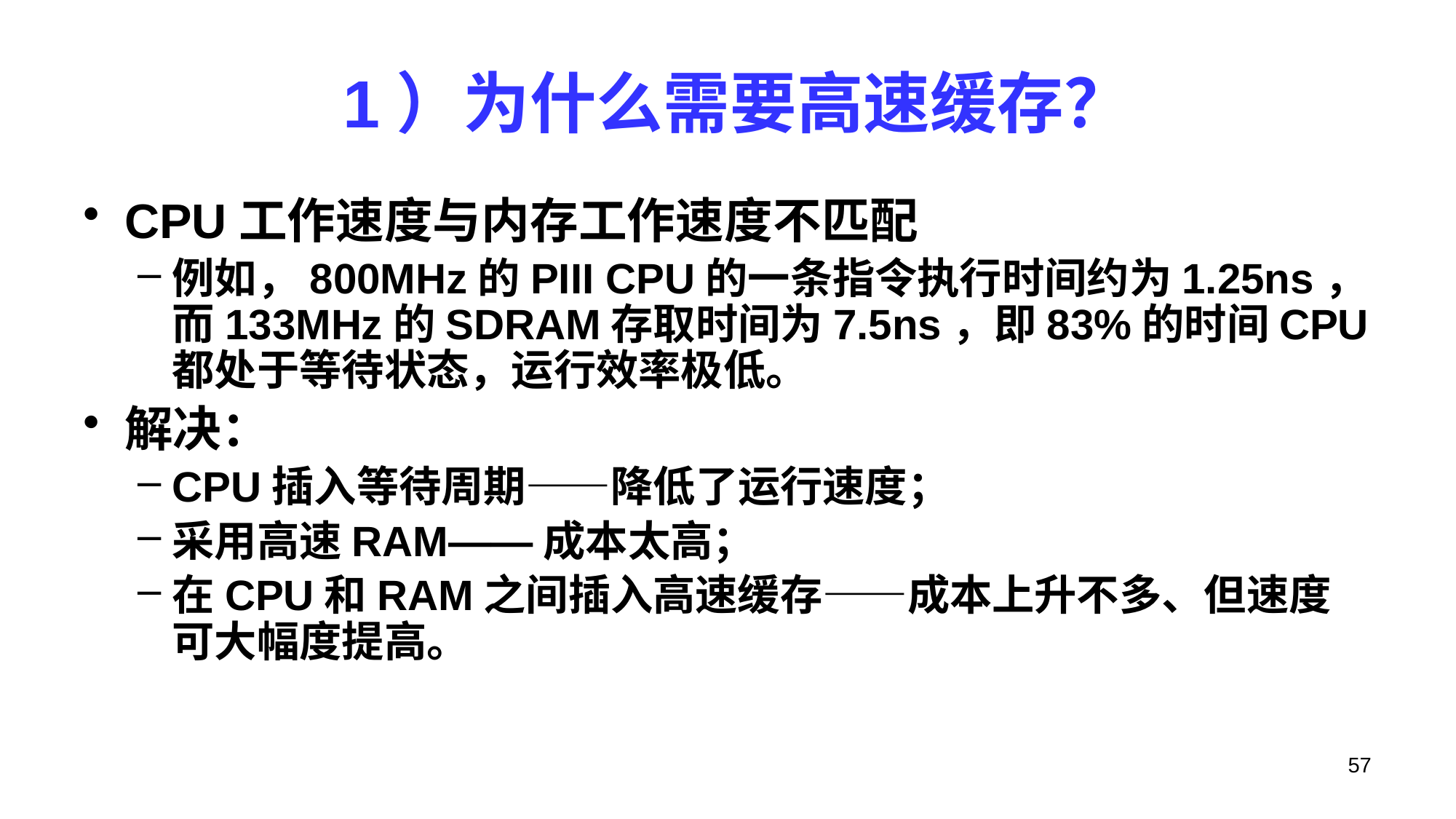

# 1）为什么需要高速缓存？
CPU工作速度与内存工作速度不匹配
例如，800MHz的PIII CPU的一条指令执行时间约为1.25ns，而133MHz的SDRAM存取时间为7.5ns，即83%的时间CPU都处于等待状态，运行效率极低。
解决：
CPU插入等待周期——降低了运行速度；
采用高速RAM——成本太高；
在CPU和RAM之间插入高速缓存——成本上升不多、但速度可大幅度提高。
57